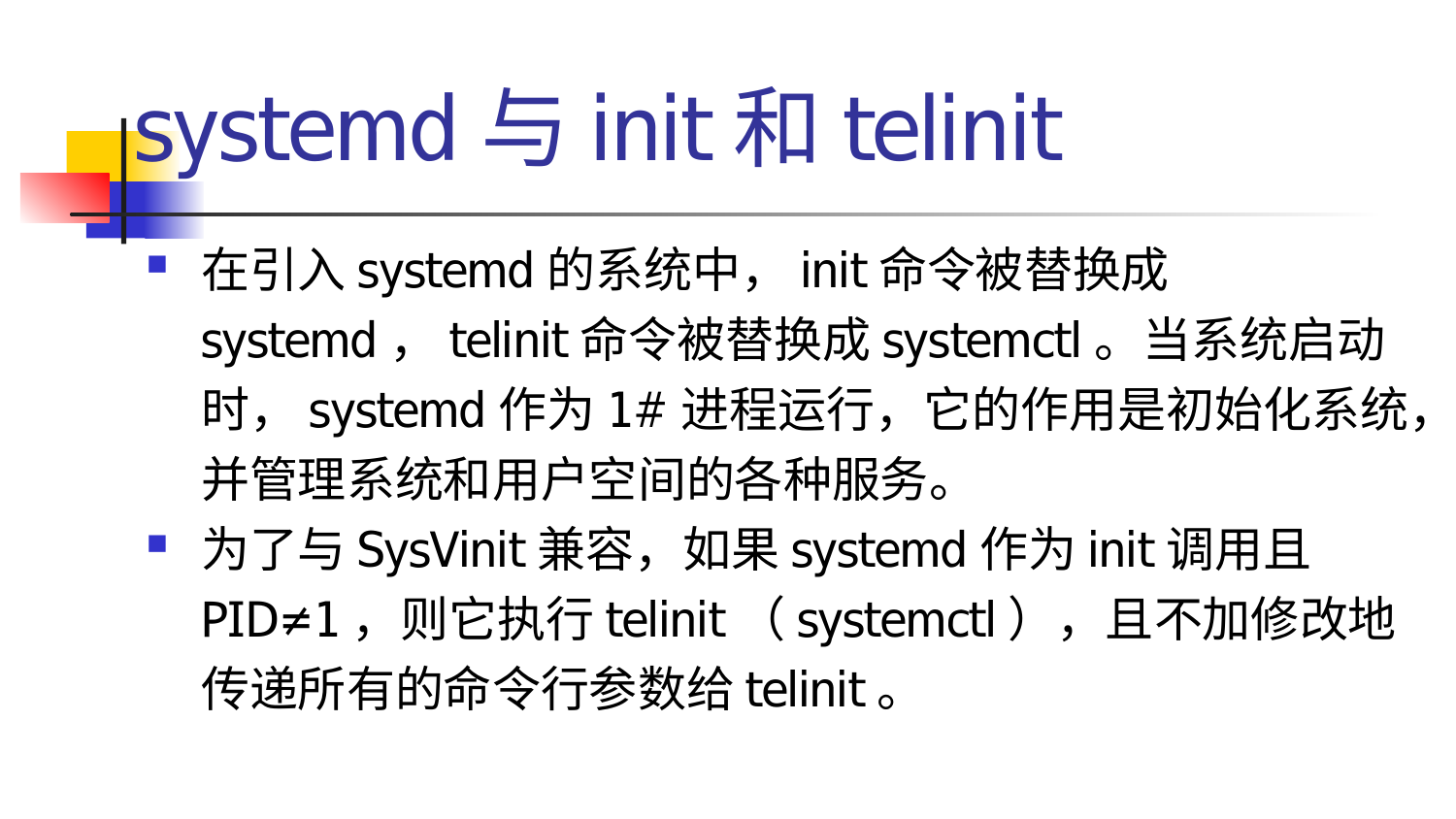

# systemd与init和telinit
在引入systemd的系统中，init命令被替换成systemd，telinit命令被替换成systemctl。当系统启动时，systemd作为1#进程运行，它的作用是初始化系统，并管理系统和用户空间的各种服务。
为了与SysVinit兼容，如果systemd作为init调用且PID≠1，则它执行telinit（systemctl），且不加修改地传递所有的命令行参数给telinit。